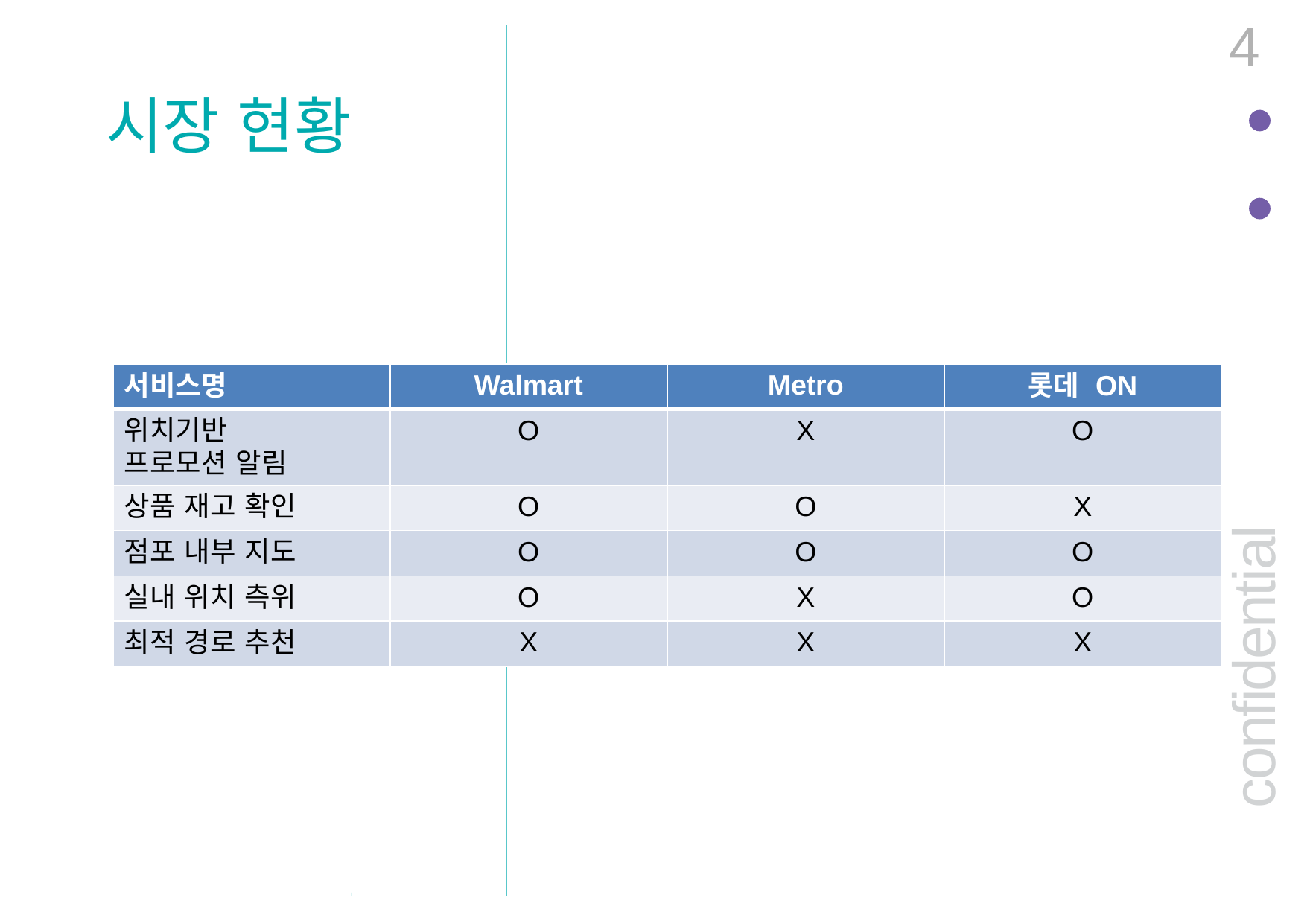

4

시장 현황

| 서비스명 | Walmart | Metro | 롯데 ON |
| --- | --- | --- | --- |
| 위치기반 프로모션 알림 | O | X | O |
| 상품 재고 확인 | O | O | X |
| 점포 내부 지도 | O | O | O |
| 실내 위치 측위 | O | X | O |
| 최적 경로 추천 | X | X | X |

confidential